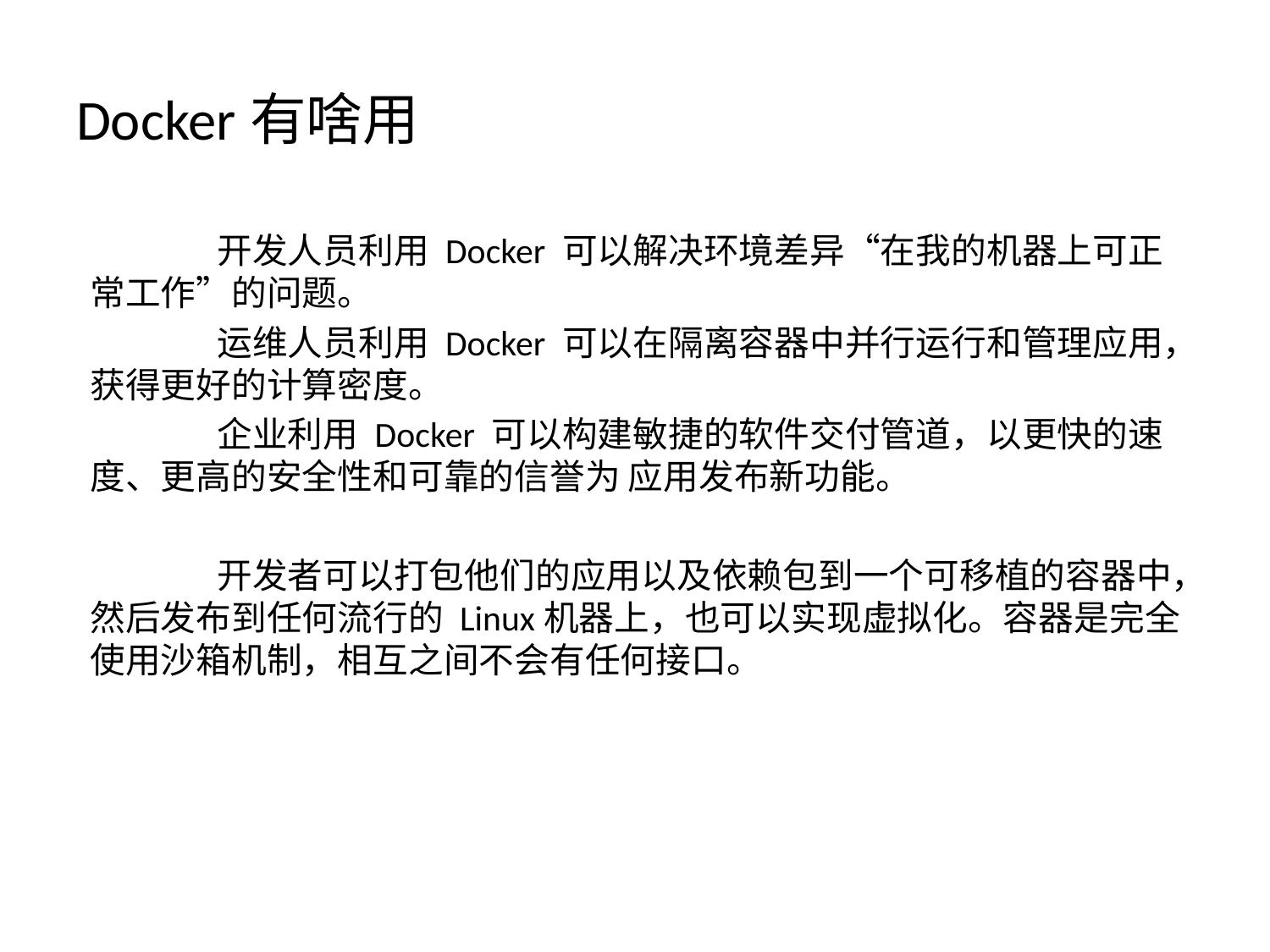

# Docker有啥用
		开发人员利用 Docker 可以解决环境差异“在我的机器上可正常工作”的问题。
		运维人员利用 Docker 可以在隔离容器中并行运行和管理应用，获得更好的计算密度。
		企业利用 Docker 可以构建敏捷的软件交付管道，以更快的速度、更高的安全性和可靠的信誉为 应用发布新功能。

		开发者可以打包他们的应用以及依赖包到一个可移植的容器中，然后发布到任何流行的 Linux机器上，也可以实现虚拟化。容器是完全使用沙箱机制，相互之间不会有任何接口。